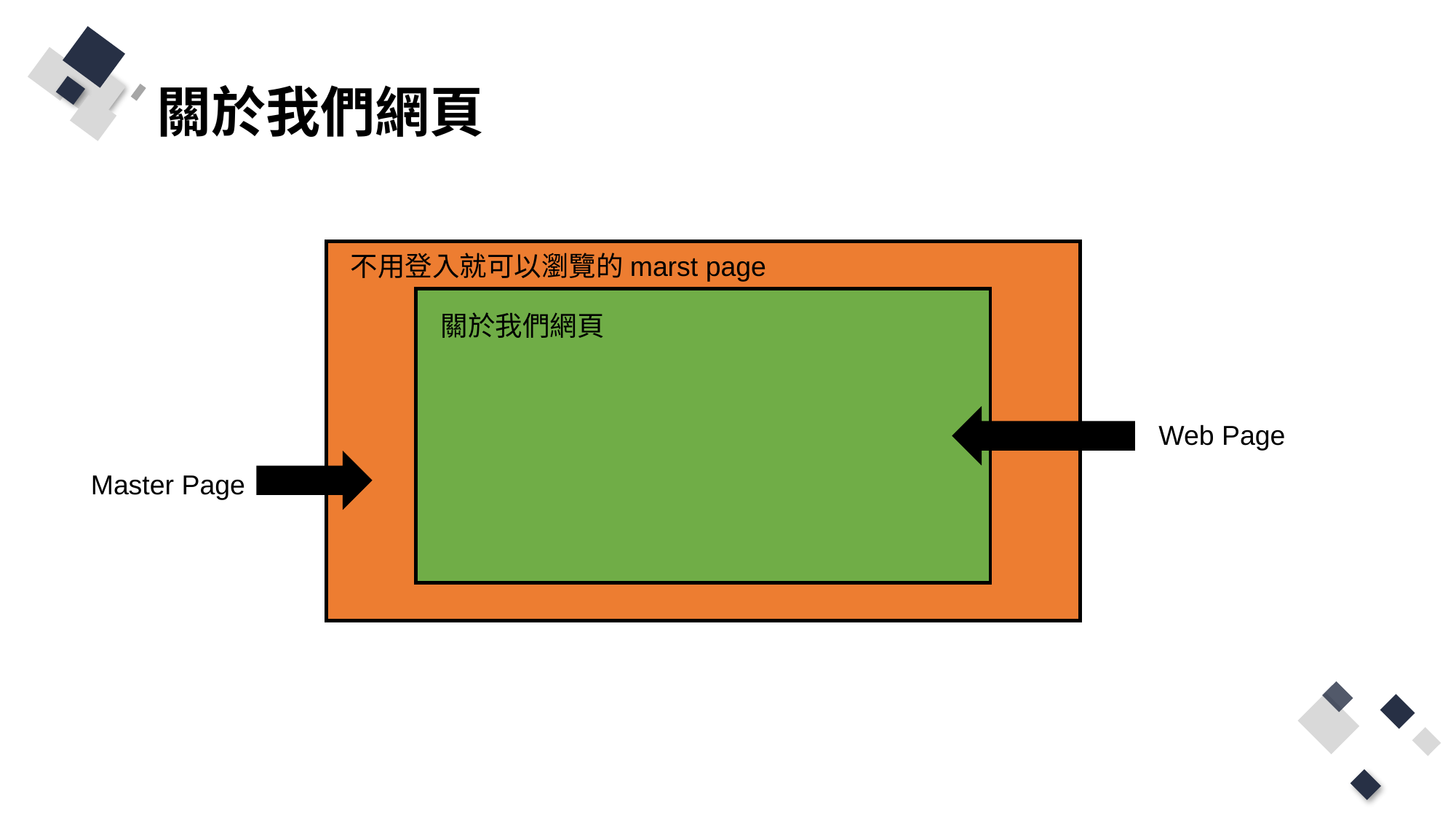

# 關於我們網頁

不用登入就可以瀏覽的marst page

關於我們網頁

Web Page

Master Page